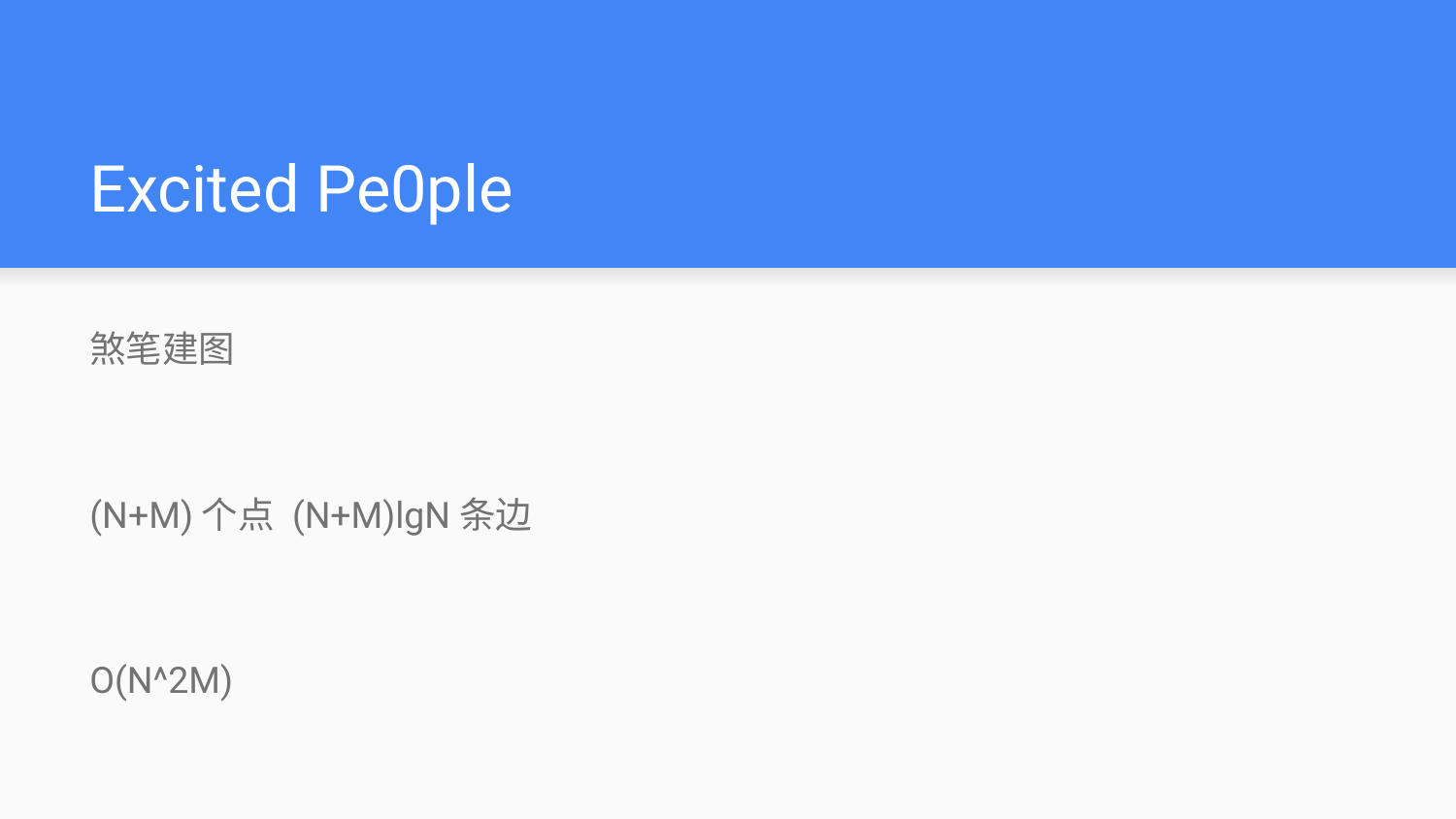

# Excited Pe0ple
煞笔建图

(N+M)个点 (N+M)lgN条边

O(N^2M)